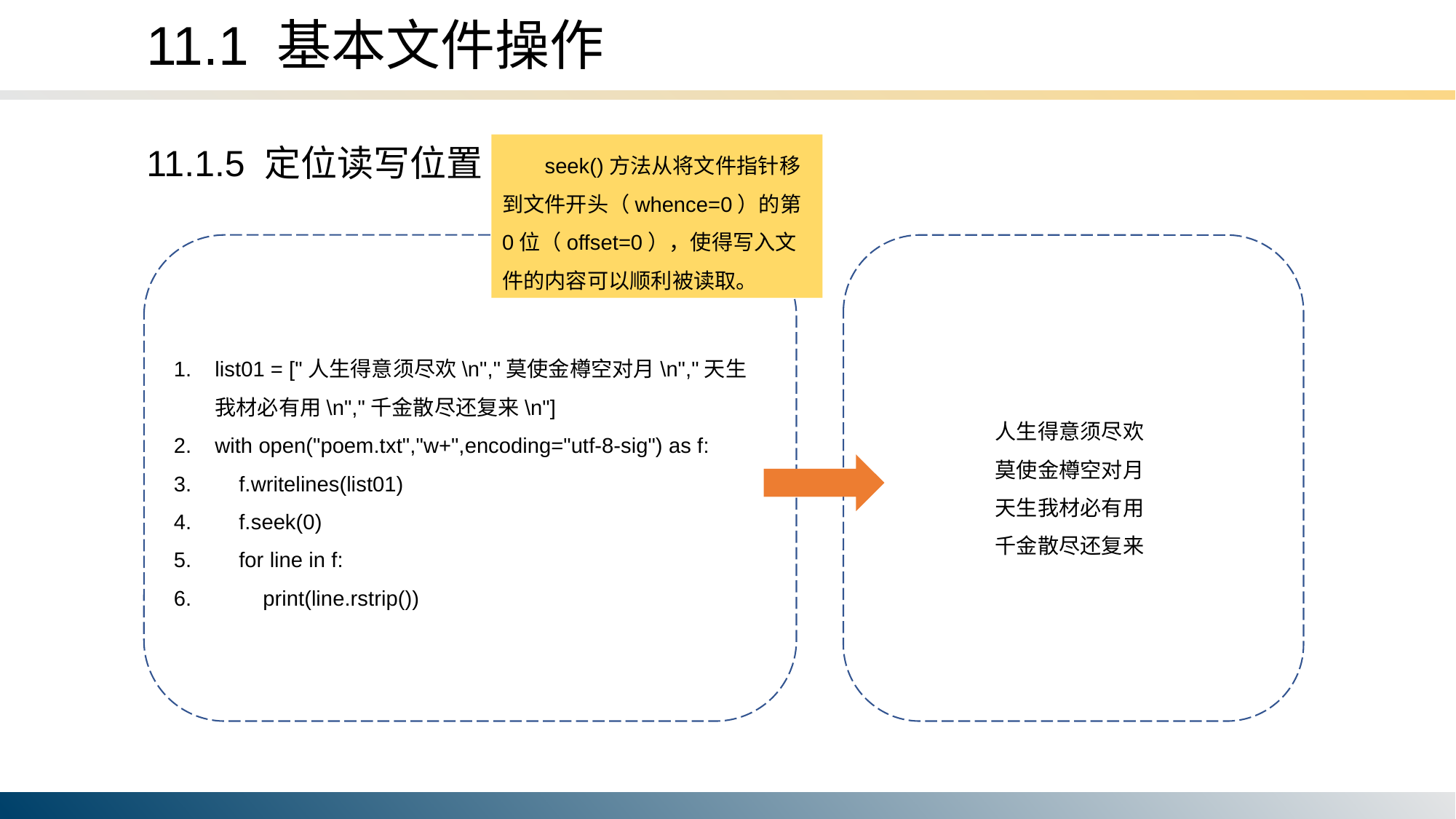

11.1 基本文件操作
11.1.5 定位读写位置
seek()方法从将文件指针移到文件开头（whence=0）的第0位（offset=0），使得写入文件的内容可以顺利被读取。

list01 = ["人生得意须尽欢\n","莫使金樽空对月\n","天生我材必有用\n","千金散尽还复来\n"]
with open("poem.txt","w+",encoding="utf-8-sig") as f:
    f.writelines(list01)
    f.seek(0)
    for line in f:
        print(line.rstrip())
人生得意须尽欢
莫使金樽空对月
天生我材必有用
千金散尽还复来